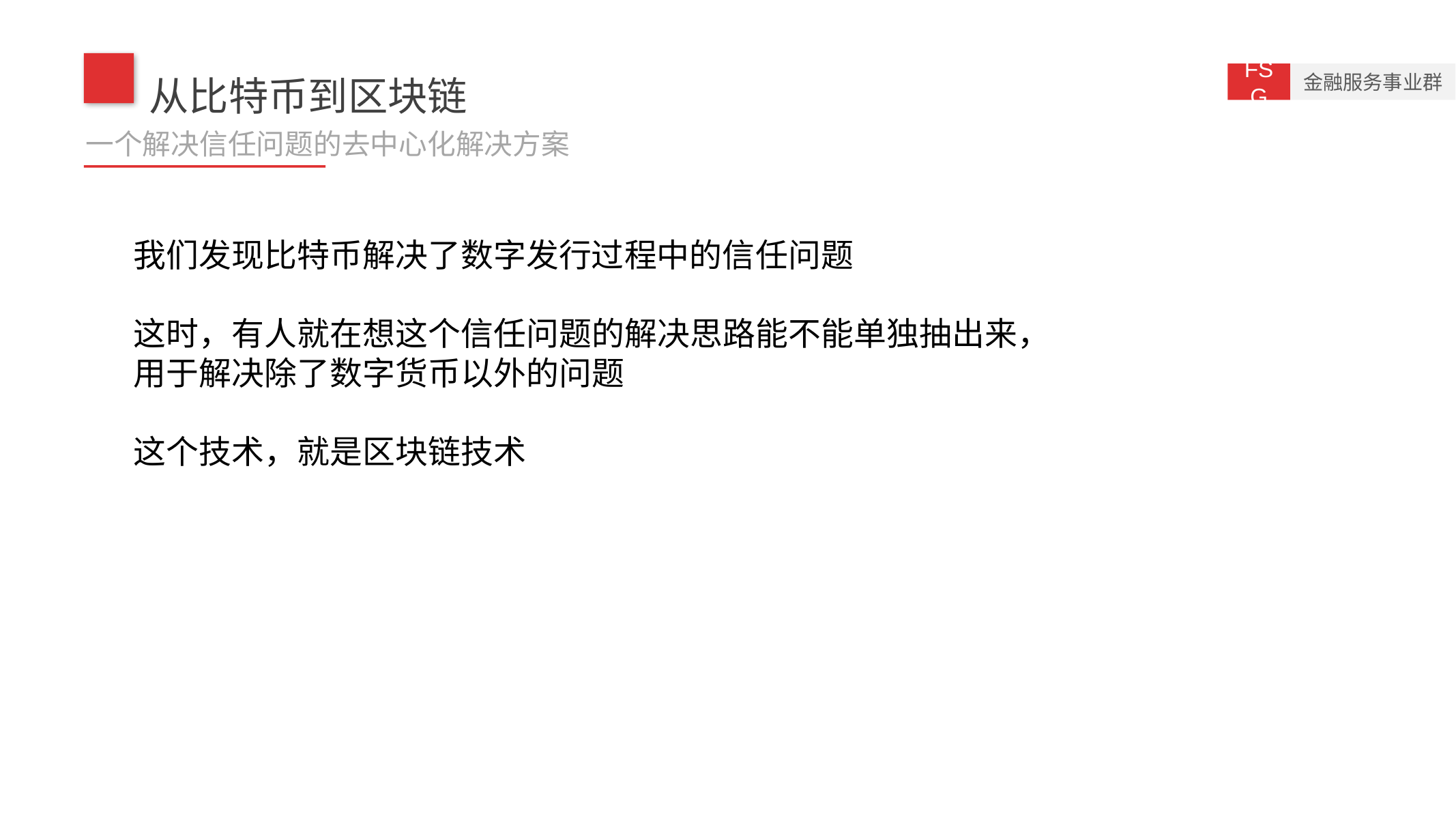

从比特币到区块链

一个解决信任问题的去中心化解决方案

我们发现比特币解决了数字发行过程中的信任问题

这时，有人就在想这个信任问题的解决思路能不能单独抽出来，用于解决除了数字货币以外的问题

这个技术，就是区块链技术